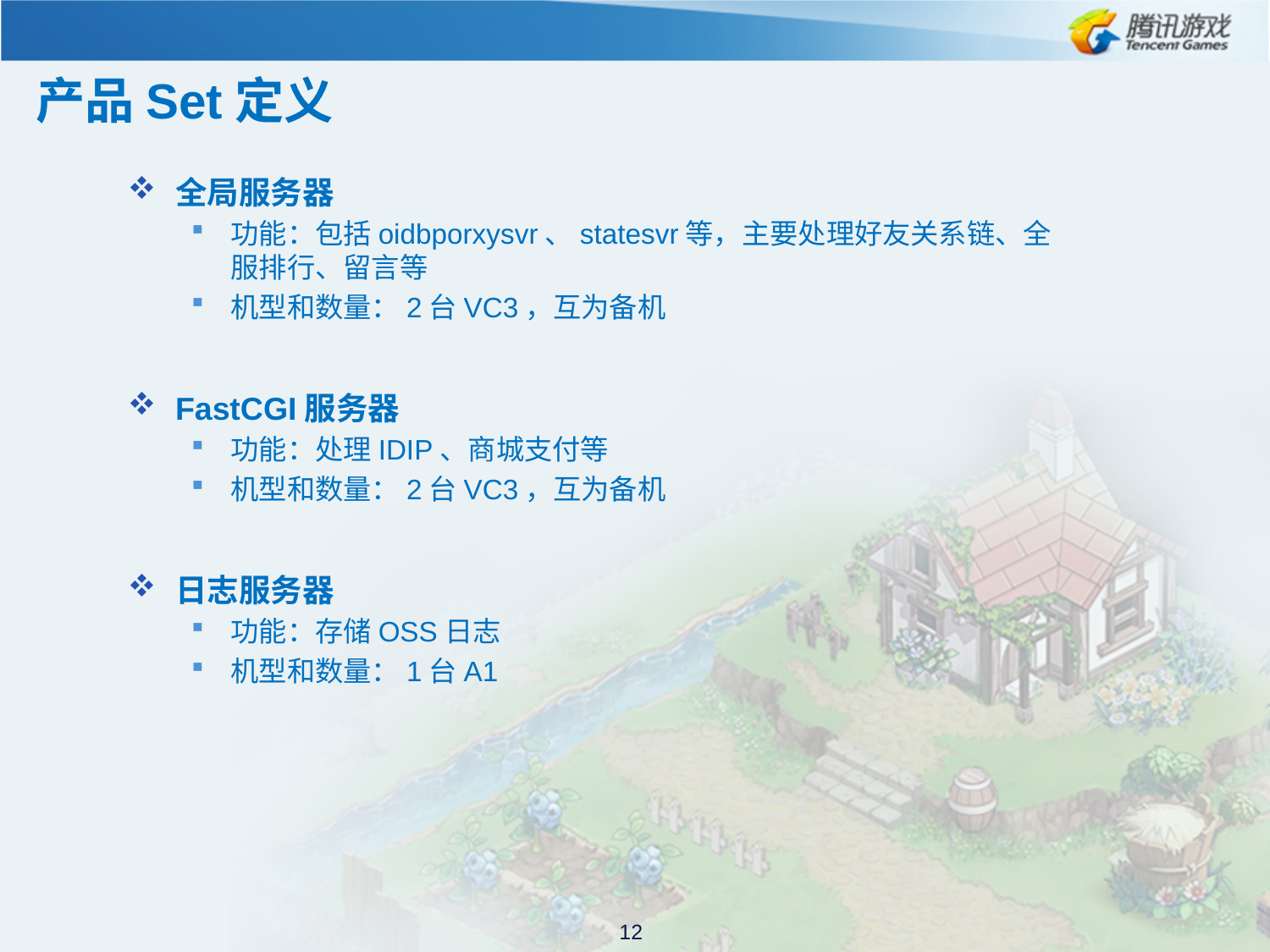

# 产品Set定义
全局服务器
功能：包括oidbporxysvr、statesvr等，主要处理好友关系链、全服排行、留言等
机型和数量：2台VC3，互为备机

FastCGI服务器
功能：处理IDIP、商城支付等
机型和数量：2台VC3，互为备机

日志服务器
功能：存储OSS日志
机型和数量：1台A1

12